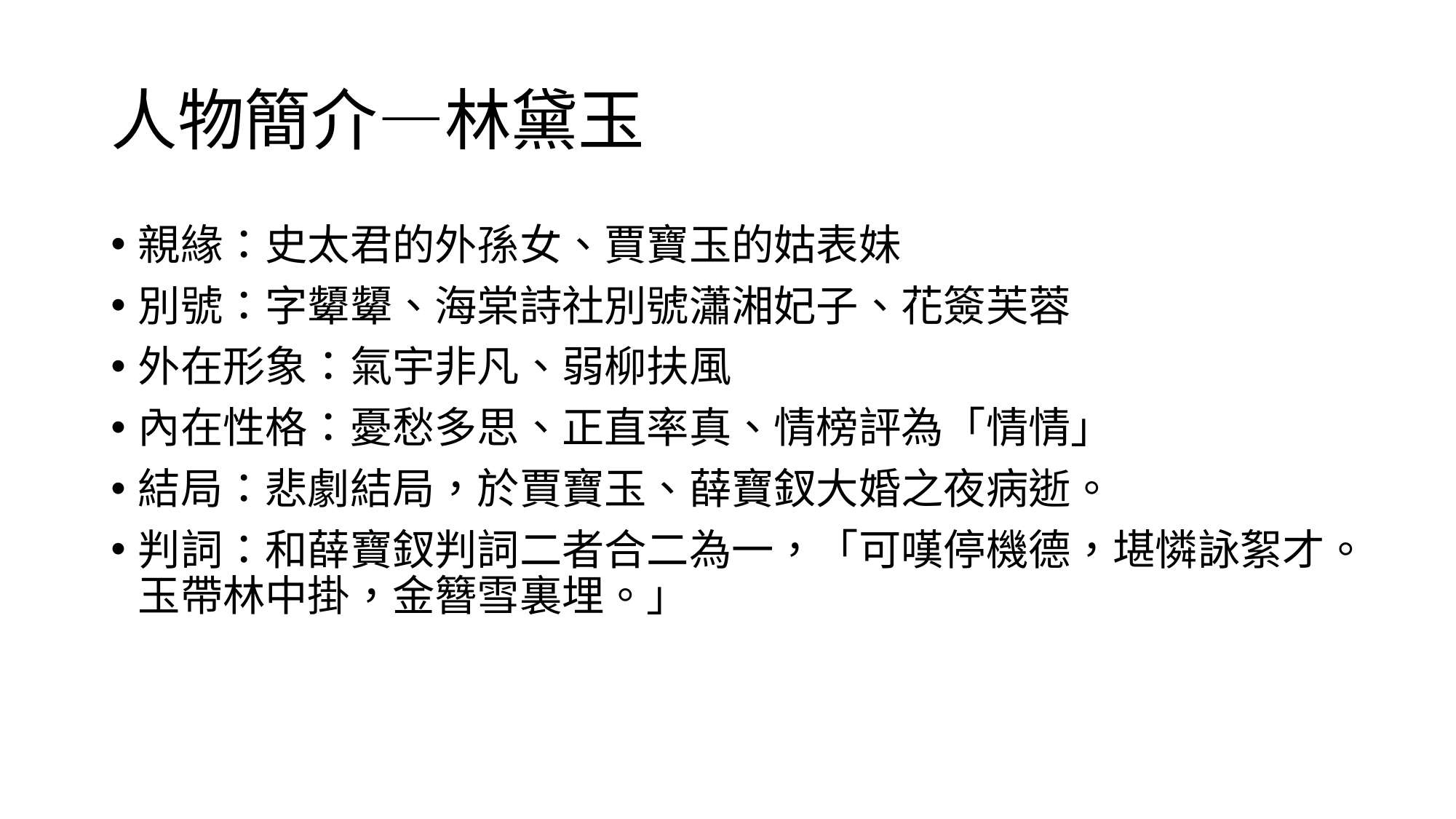

# 人物簡介—林黛玉
親緣：史太君的外孫女、賈寶玉的姑表妹
別號：字顰顰、海棠詩社別號瀟湘妃子、花簽芙蓉
外在形象：氣宇非凡、弱柳扶風
內在性格：憂愁多思、正直率真、情榜評為「情情」
結局：悲劇結局，於賈寶玉、薛寶釵大婚之夜病逝。
判詞：和薛寶釵判詞二者合二為一，「可嘆停機德，堪憐詠絮才。玉帶林中掛，金簪雪裏埋。」